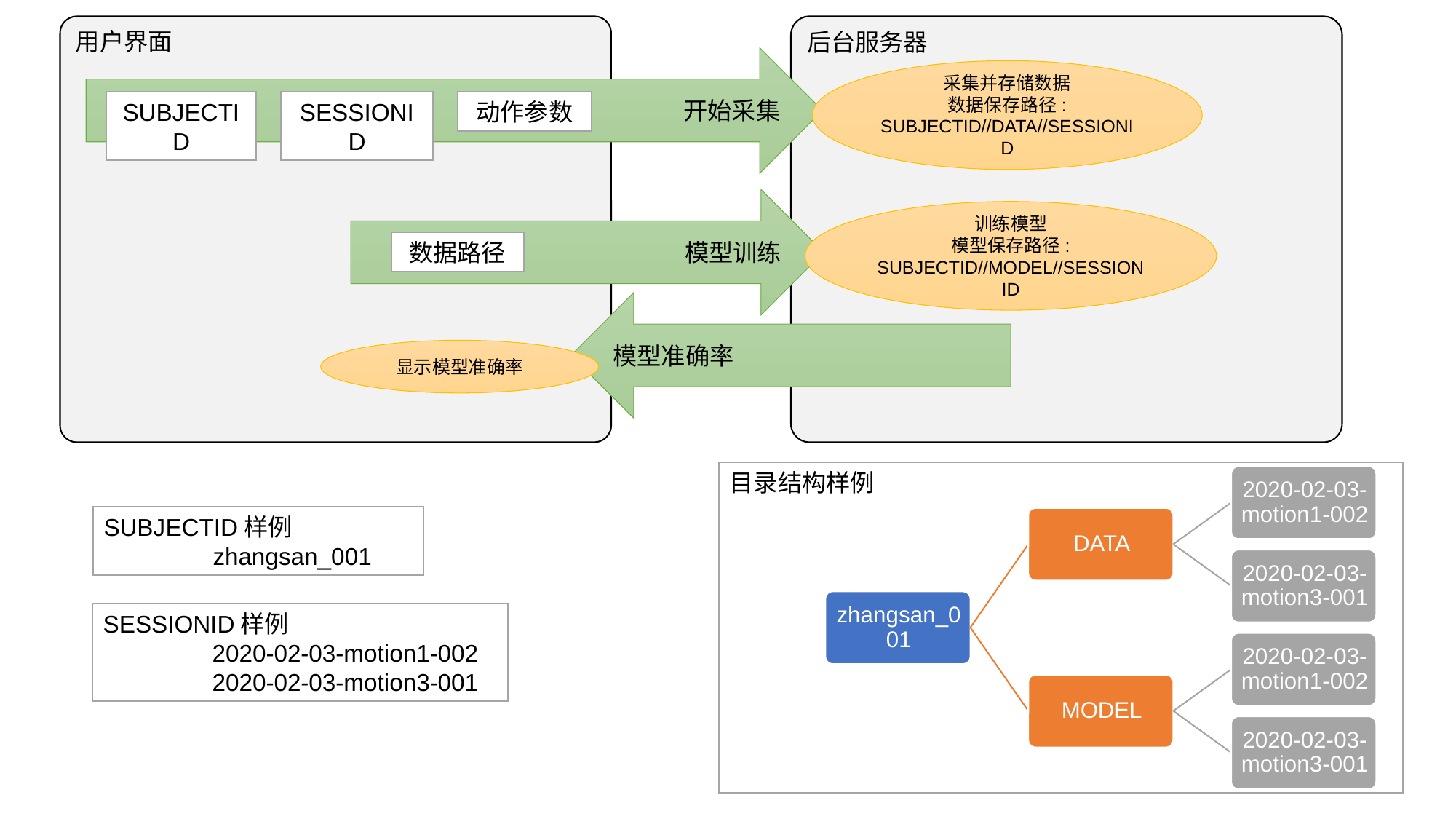

用户界面
后台服务器
开始采集
采集并存储数据
数据保存路径: SUBJECTID//DATA//SESSIONID
SUBJECTID
SESSIONID
动作参数
模型训练
训练模型
模型保存路径: SUBJECTID//MODEL//SESSIONID
数据路径
模型准确率
显示模型准确率
目录结构样例

zhangsan_001

DATA

2020-02-03-motion1-002

2020-02-03-motion3-001

MODEL

2020-02-03-motion1-002

2020-02-03-motion3-001
SUBJECTID样例
	zhangsan_001
SESSIONID样例
	2020-02-03-motion1-002
	2020-02-03-motion3-001